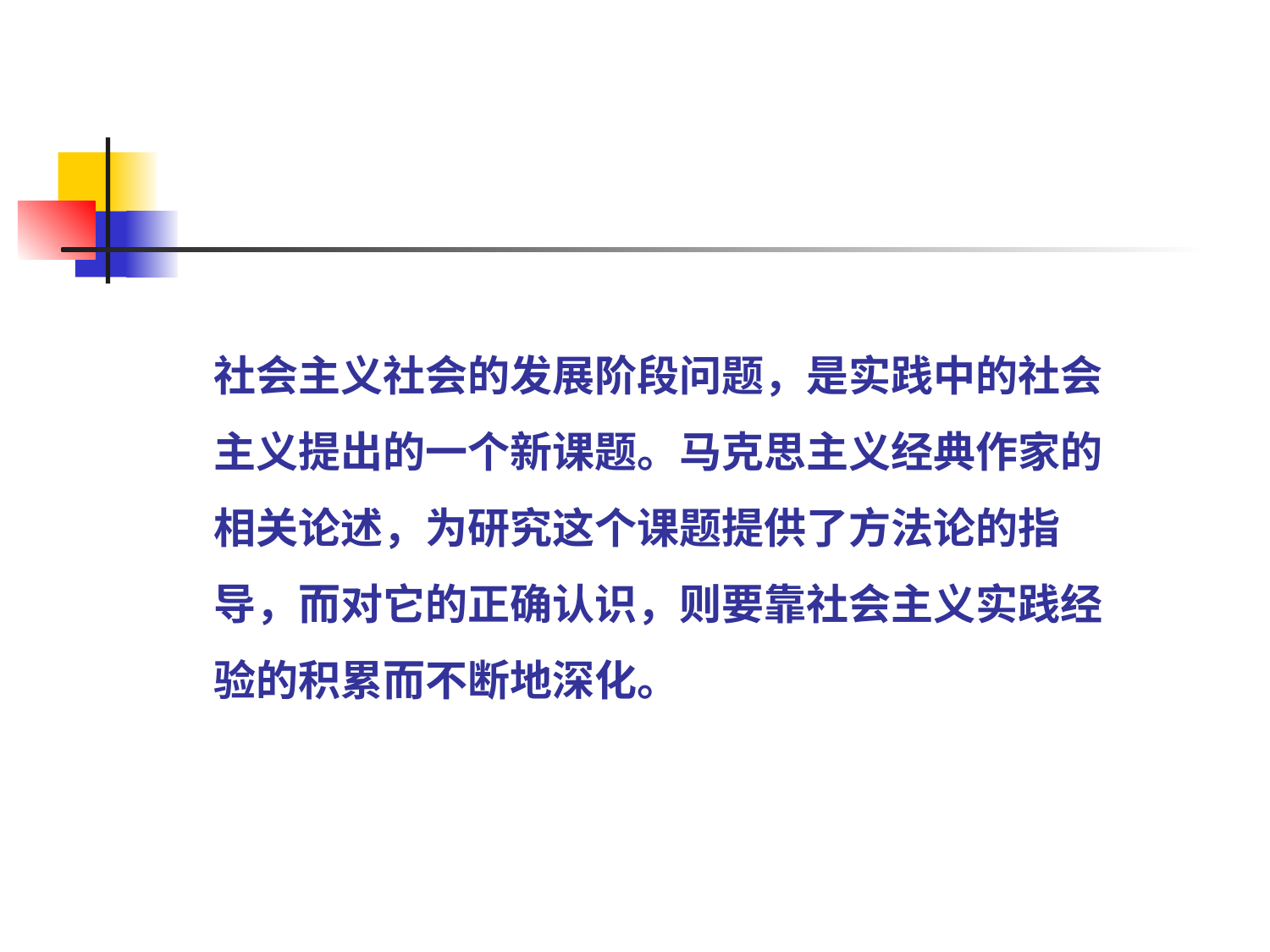

社会主义社会的发展阶段问题，是实践中的社会主义提出的一个新课题。马克思主义经典作家的相关论述，为研究这个课题提供了方法论的指导，而对它的正确认识，则要靠社会主义实践经验的积累而不断地深化。